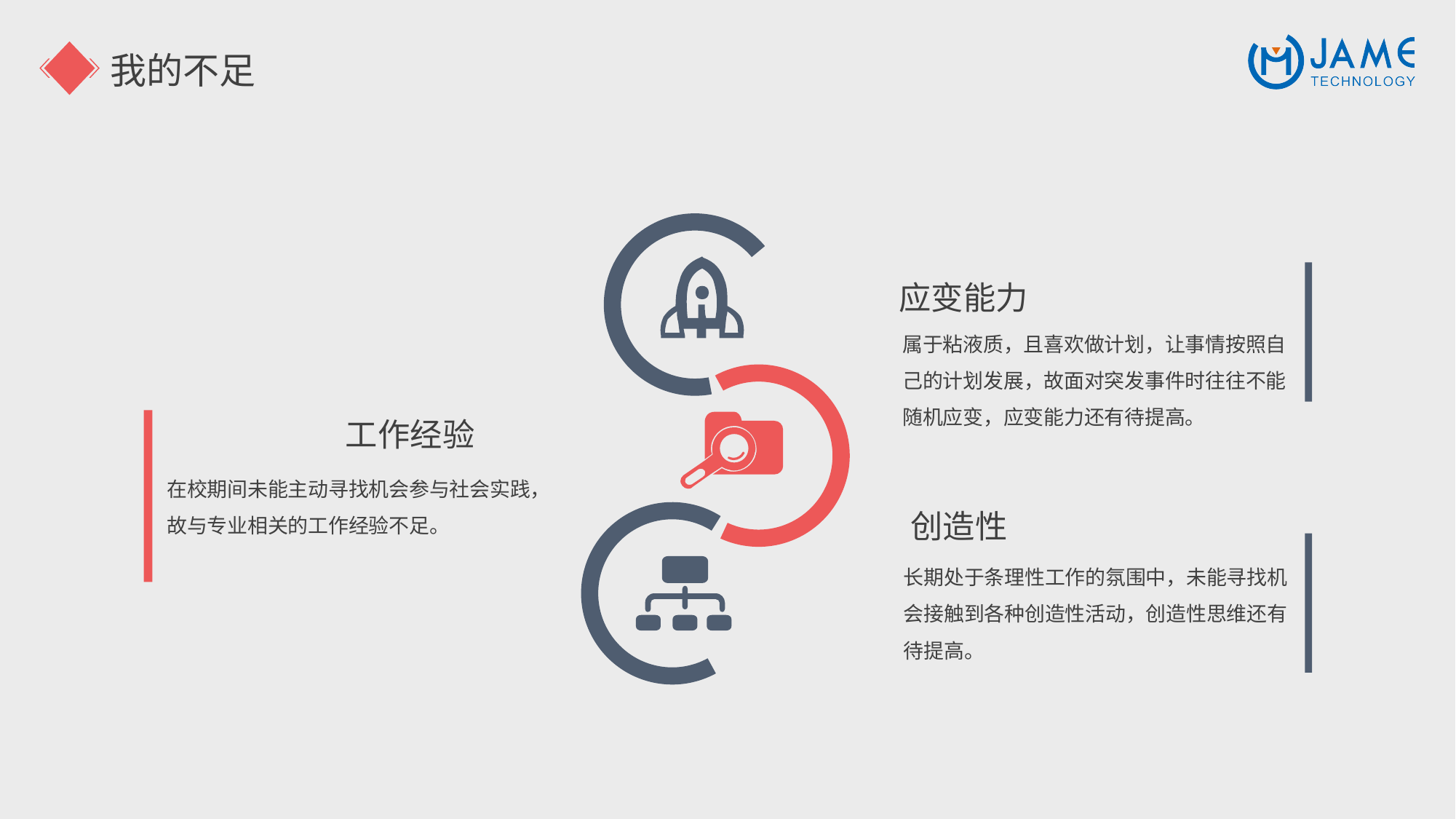

我的不足

应变能力
属于粘液质，且喜欢做计划，让事情按照自己的计划发展，故面对突发事件时往往不能随机应变，应变能力还有待提高。
工作经验

在校期间未能主动寻找机会参与社会实践，故与专业相关的工作经验不足。
创造性

长期处于条理性工作的氛围中，未能寻找机会接触到各种创造性活动，创造性思维还有待提高。